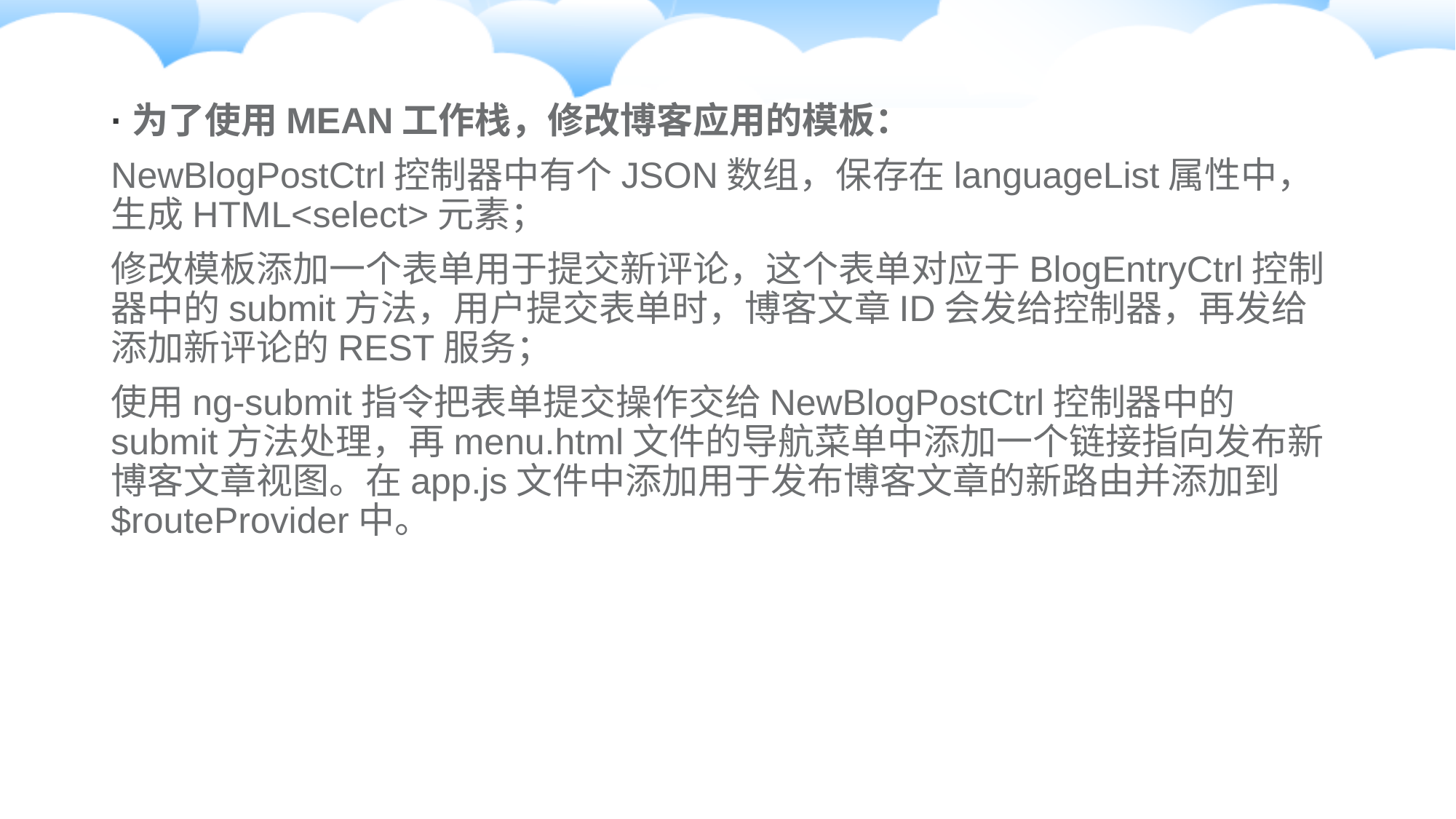

·为了使用MEAN工作栈，修改博客应用的模板：
NewBlogPostCtrl控制器中有个JSON数组，保存在languageList属性中，生成HTML<select>元素；
修改模板添加一个表单用于提交新评论，这个表单对应于BlogEntryCtrl控制器中的submit方法，用户提交表单时，博客文章ID会发给控制器，再发给添加新评论的REST服务；
使用ng-submit指令把表单提交操作交给NewBlogPostCtrl控制器中的submit方法处理，再menu.html文件的导航菜单中添加一个链接指向发布新博客文章视图。在app.js文件中添加用于发布博客文章的新路由并添加到$routeProvider中。